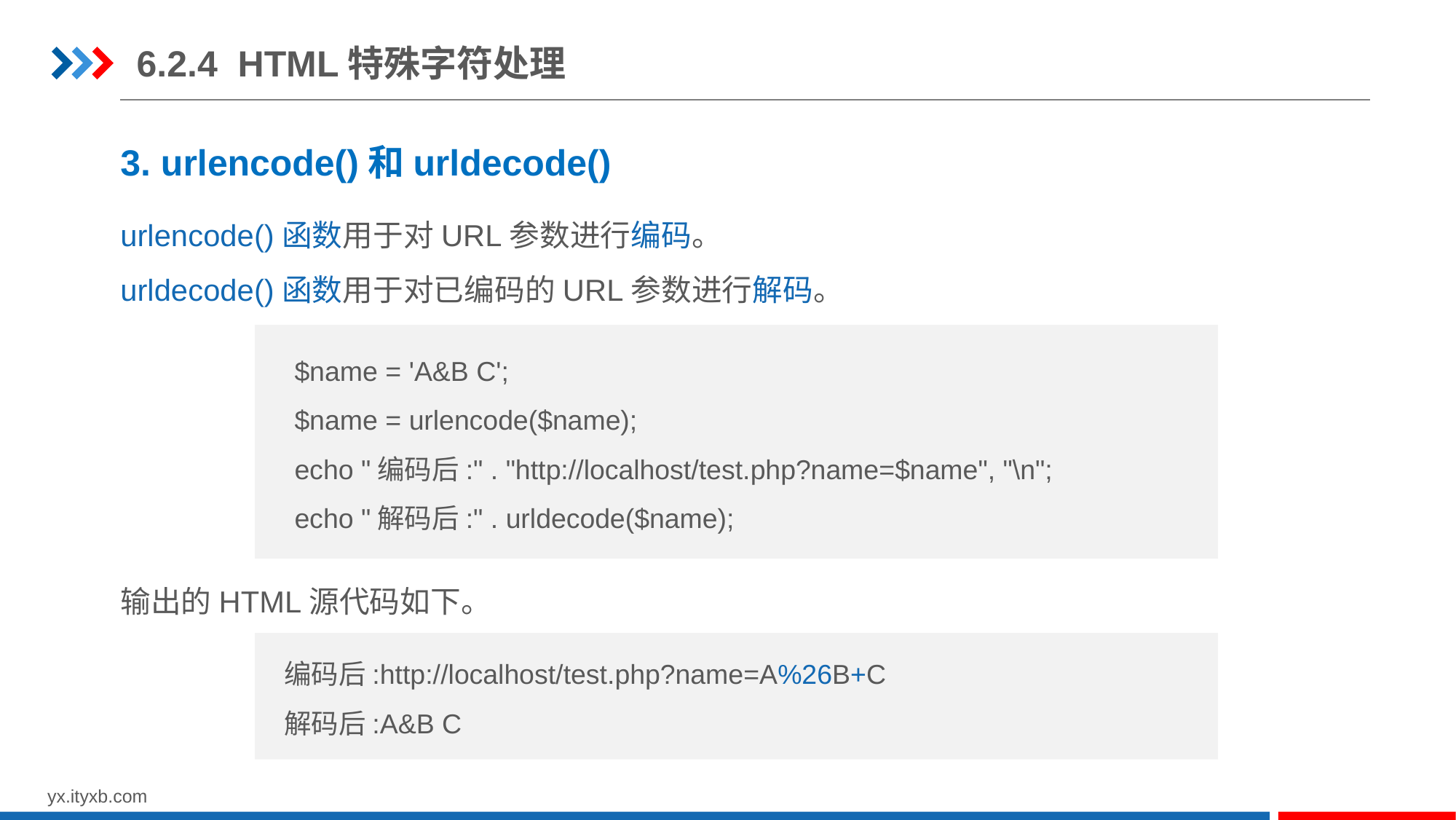

6.2.4  HTML特殊字符处理
3. urlencode()和urldecode()
urlencode()函数用于对URL参数进行编码。
urldecode()函数用于对已编码的URL参数进行解码。

输出的HTML源代码如下。

$name = 'A&B C';
$name = urlencode($name);
echo "编码后:" . "http://localhost/test.php?name=$name", "\n";
echo "解码后:" . urldecode($name);

编码后:http://localhost/test.php?name=A%26B+C
解码后:A&B C